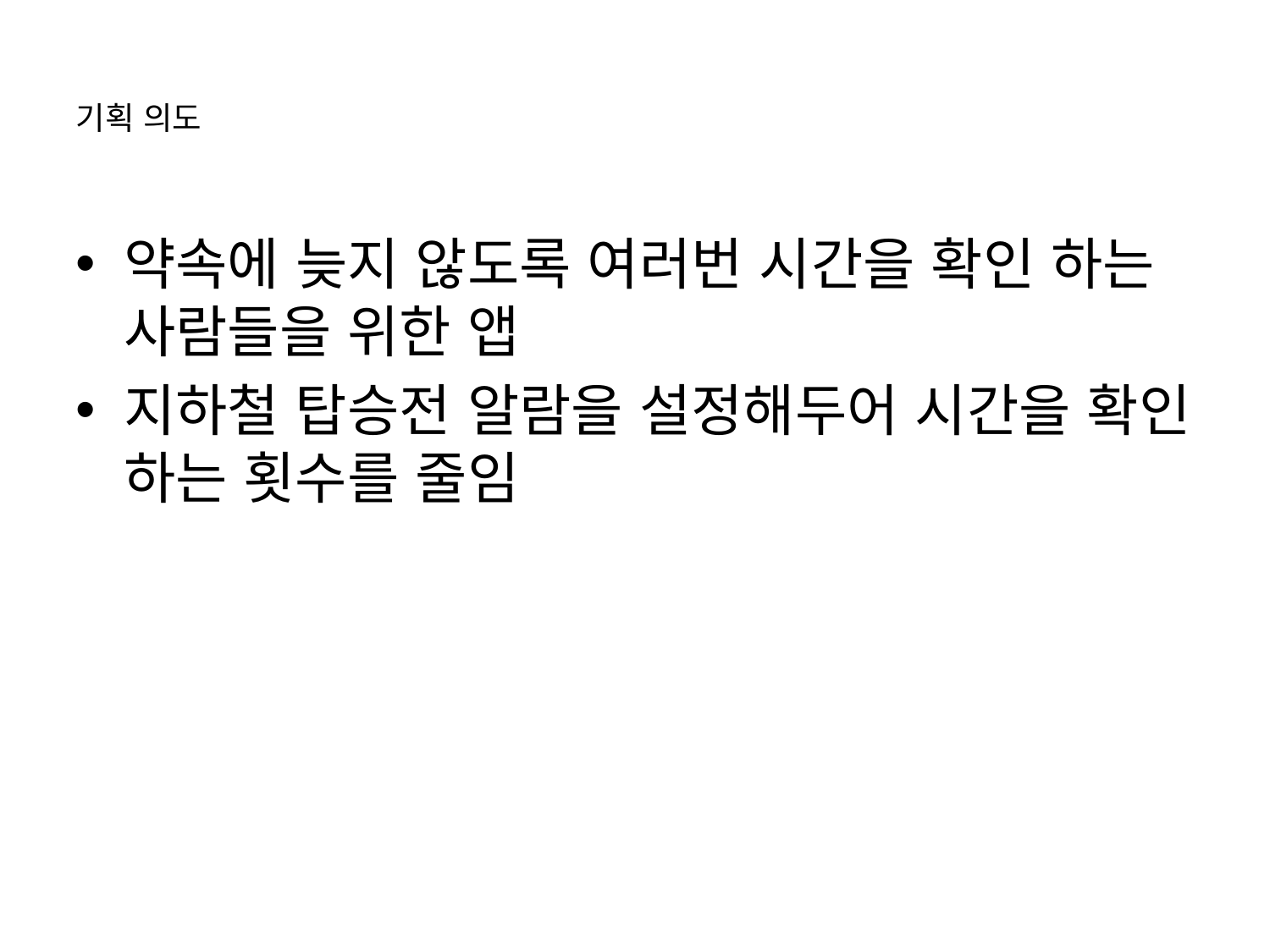

# 기획 의도
약속에 늦지 않도록 여러번 시간을 확인 하는 사람들을 위한 앱
지하철 탑승전 알람을 설정해두어 시간을 확인 하는 횟수를 줄임